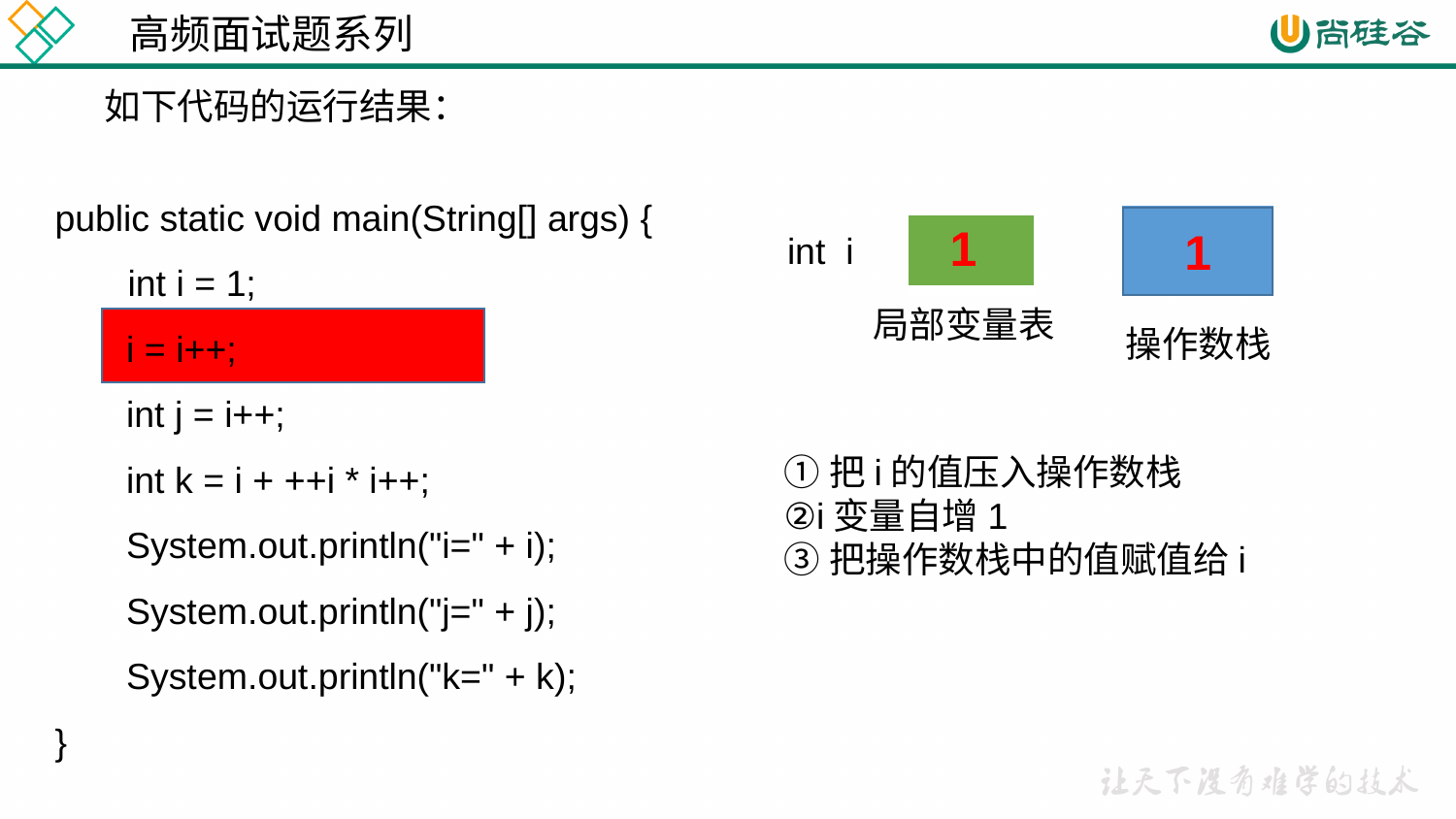

高频面试题系列
如下代码的运行结果：
public static void main(String[] args) {
int i = 1;
       i = i++;
       int j = i++;
       int k = i + ++i * i++;
       System.out.println("i=" + i);
       System.out.println("j=" + j);
       System.out.println("k=" + k);
}

1
| 1 |
| --- |
| 2 |
| --- |
int  i
| 1 |
| --- |
局部变量表

操作数栈
①把i的值压入操作数栈
②i变量自增1
③把操作数栈中的值赋值给i